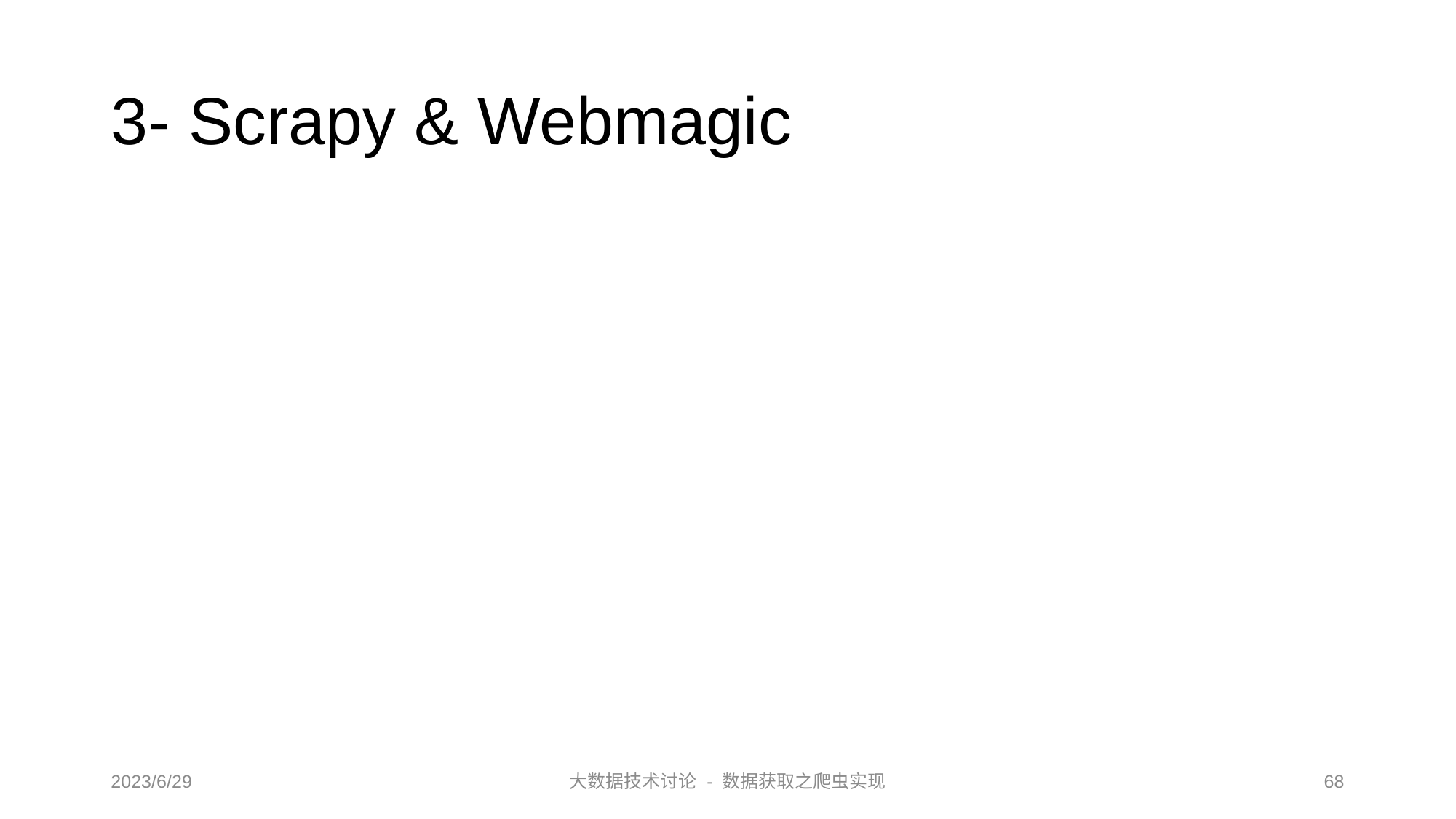

# 3- Scrapy & Webmagic

2023/6/29
大数据技术讨论 - 数据获取之爬虫实现
68